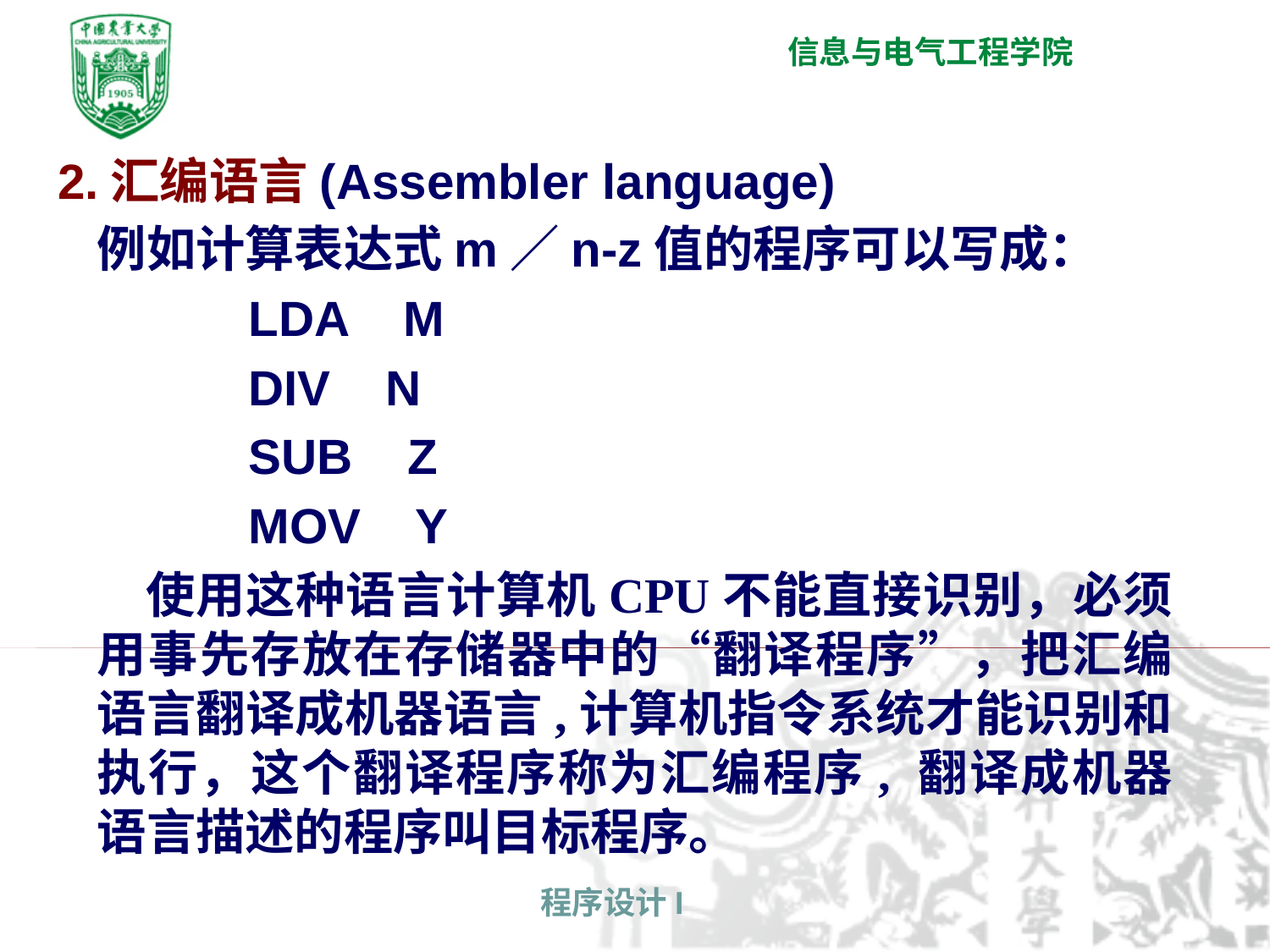

2.汇编语言(Assembler language)
例如计算表达式m／n-z值的程序可以写成：
           LDA    M
           DIV    N
           SUB    Z
           MOV    Y
   使用这种语言计算机CPU不能直接识别，必须用事先存放在存储器中的“翻译程序”，把汇编语言翻译成机器语言,计算机指令系统才能识别和执行，这个翻译程序称为汇编程序, 翻译成机器语言描述的程序叫目标程序。